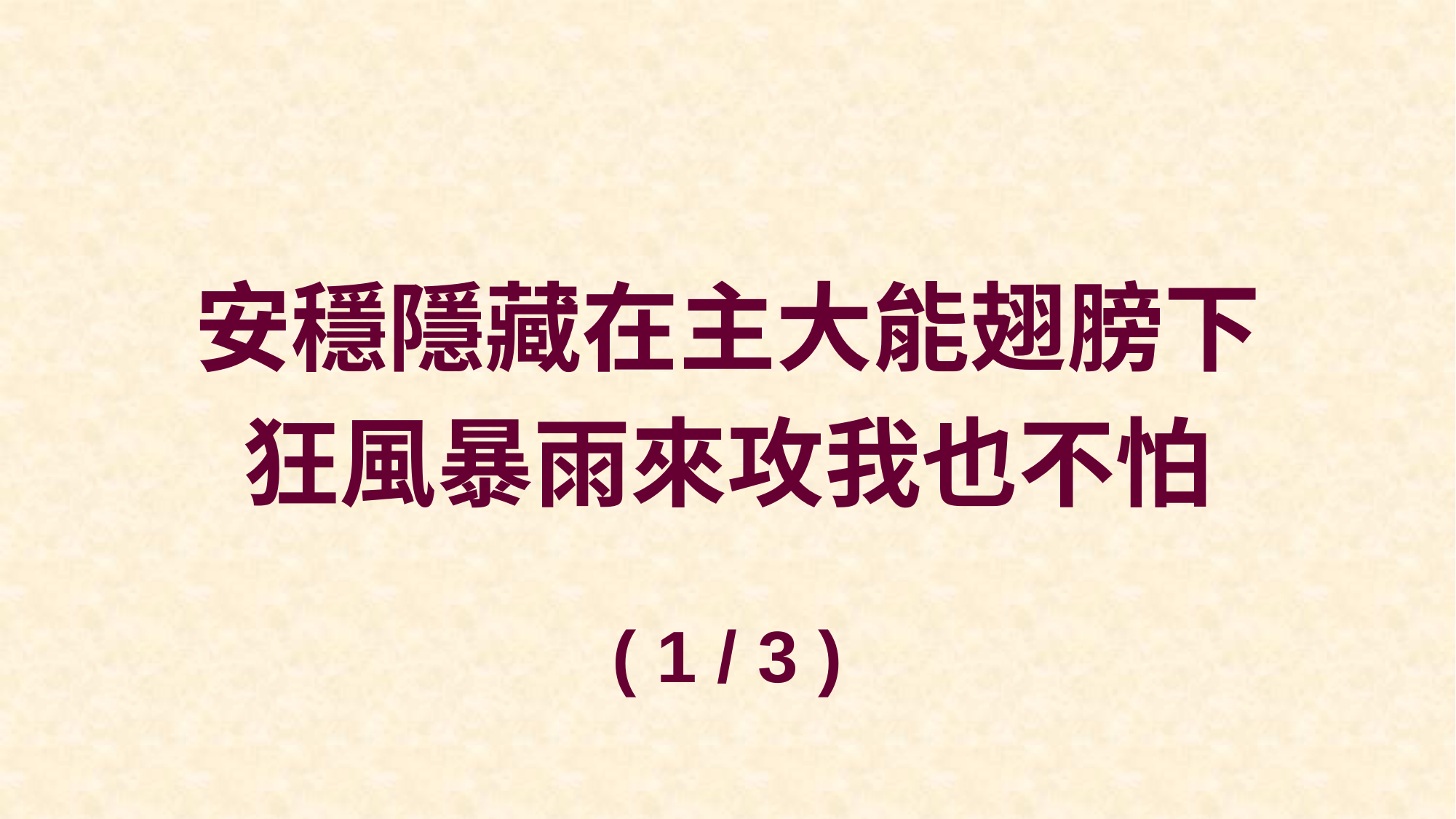

安穩隱藏在主大能翅膀下
狂風暴雨來攻我也不怕
( 1 / 3 )